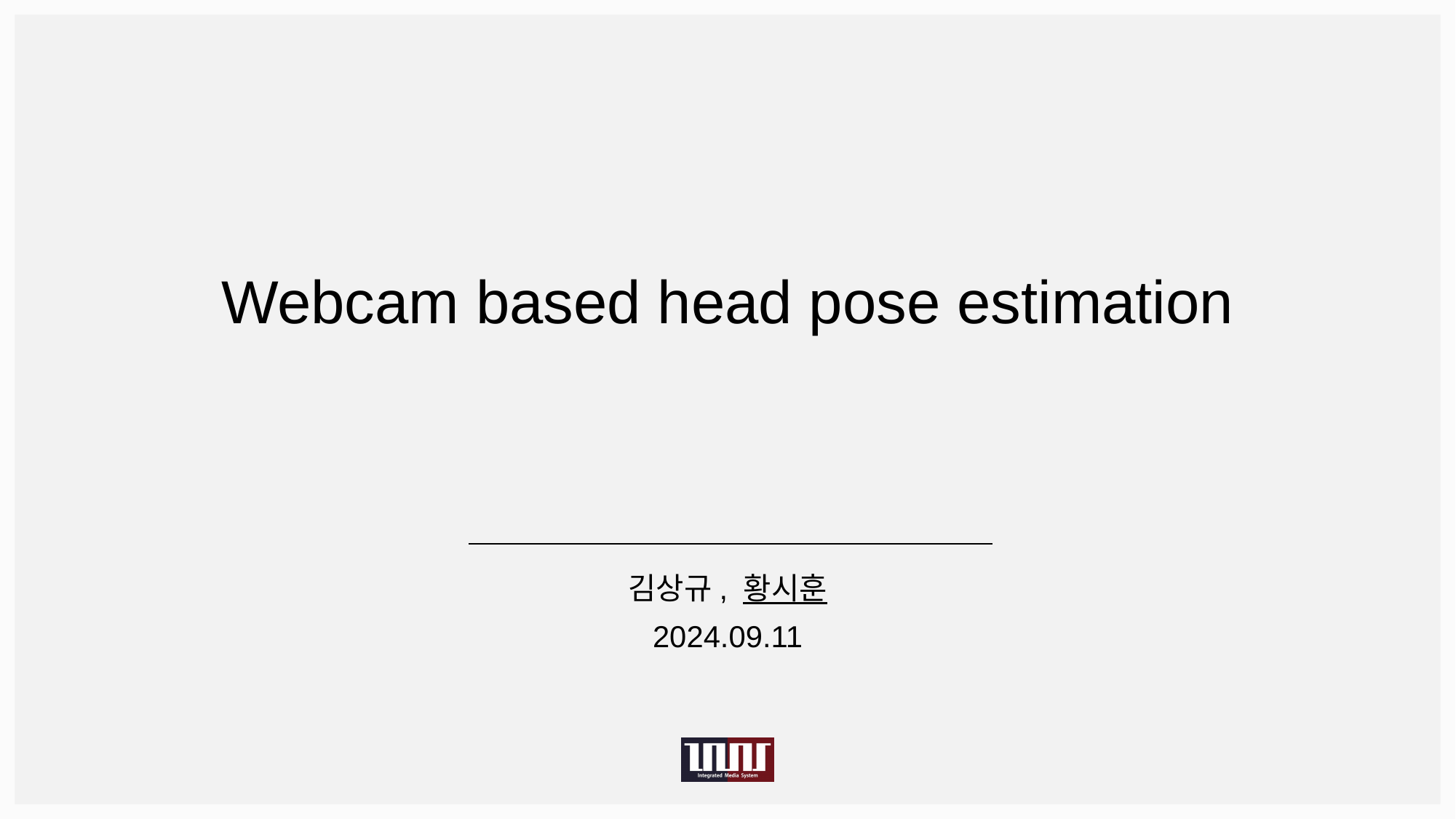

# Webcam based head pose estimation

김상규, 황시훈
2024.09.11